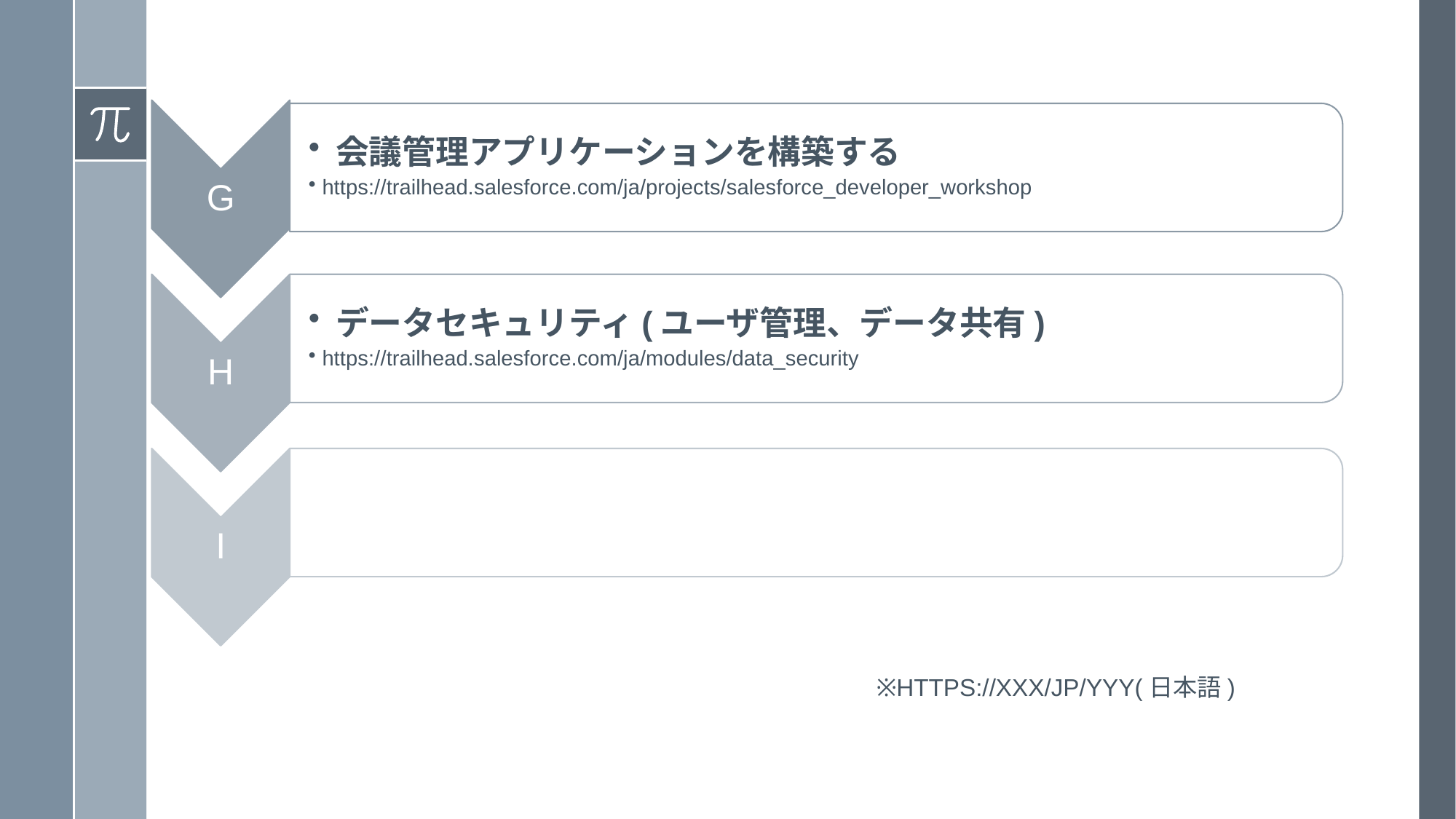

G
会議管理アプリケーションを構築する
https://trailhead.salesforce.com/ja/projects/salesforce_developer_workshop
H
データセキュリティ(ユーザ管理、データ共有)
https://trailhead.salesforce.com/ja/modules/data_security
I

※https://xxx/jp/yyy(日本語)